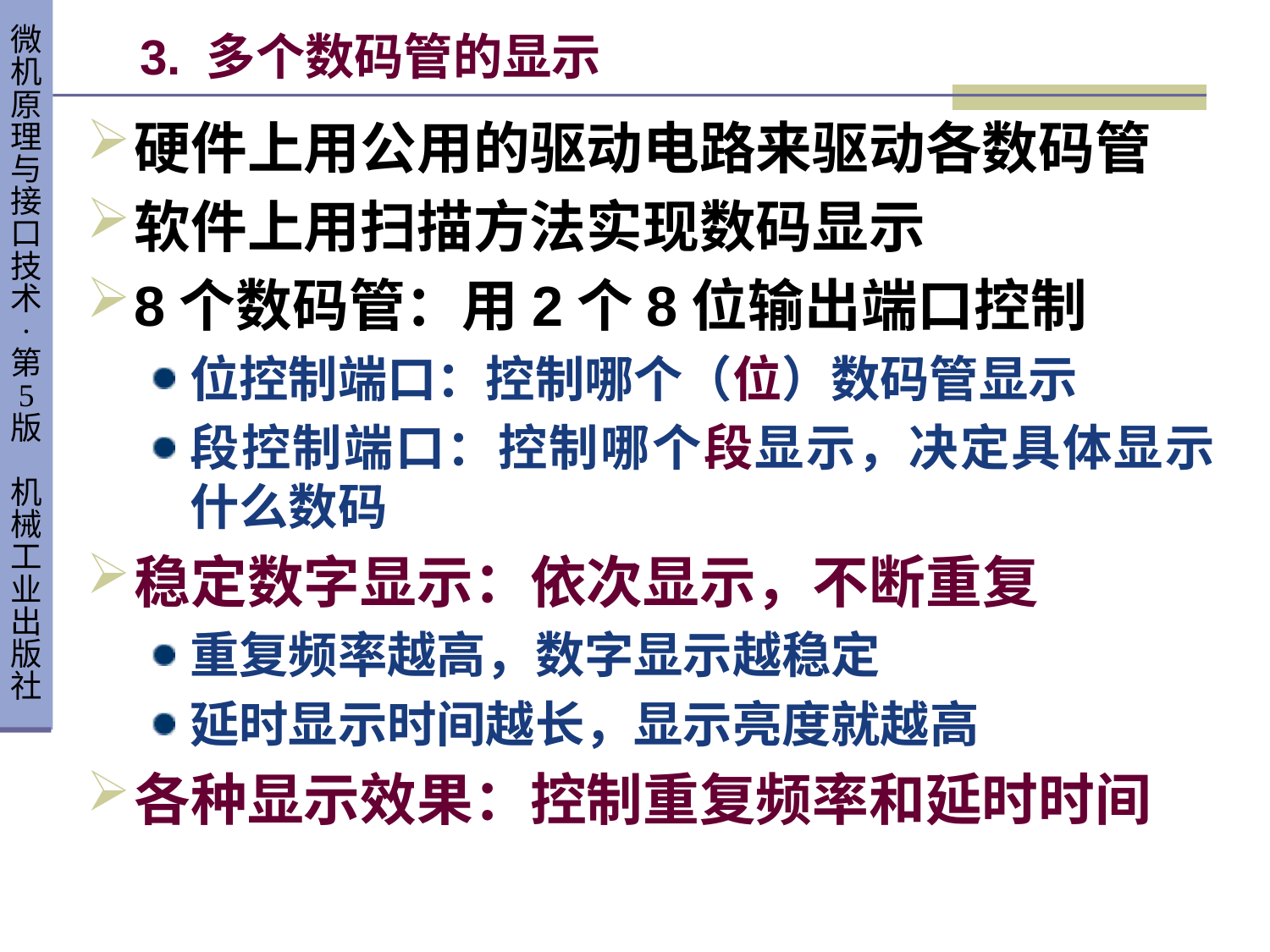

# 3. 多个数码管的显示
硬件上用公用的驱动电路来驱动各数码管
软件上用扫描方法实现数码显示
8个数码管：用2个8位输出端口控制
位控制端口：控制哪个（位）数码管显示
段控制端口：控制哪个段显示，决定具体显示什么数码
稳定数字显示：依次显示，不断重复
重复频率越高，数字显示越稳定
延时显示时间越长，显示亮度就越高
各种显示效果：控制重复频率和延时时间